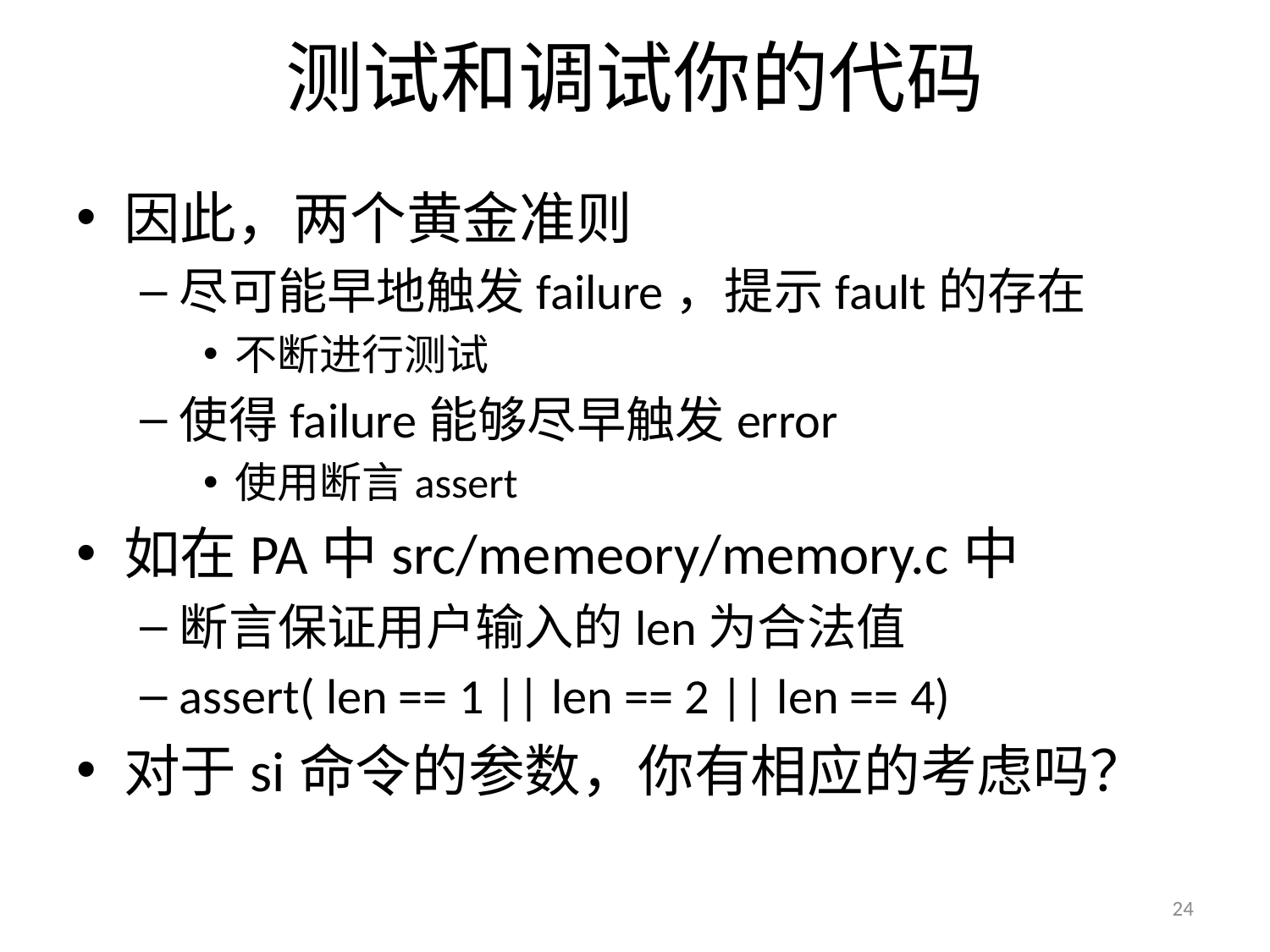

# 测试和调试你的代码
因此，两个黄金准则
尽可能早地触发failure，提示fault的存在
不断进行测试
使得failure能够尽早触发error
使用断言assert
如在PA中src/memeory/memory.c中
断言保证用户输入的len为合法值
assert( len == 1 || len == 2 || len == 4)
对于si命令的参数，你有相应的考虑吗？
24